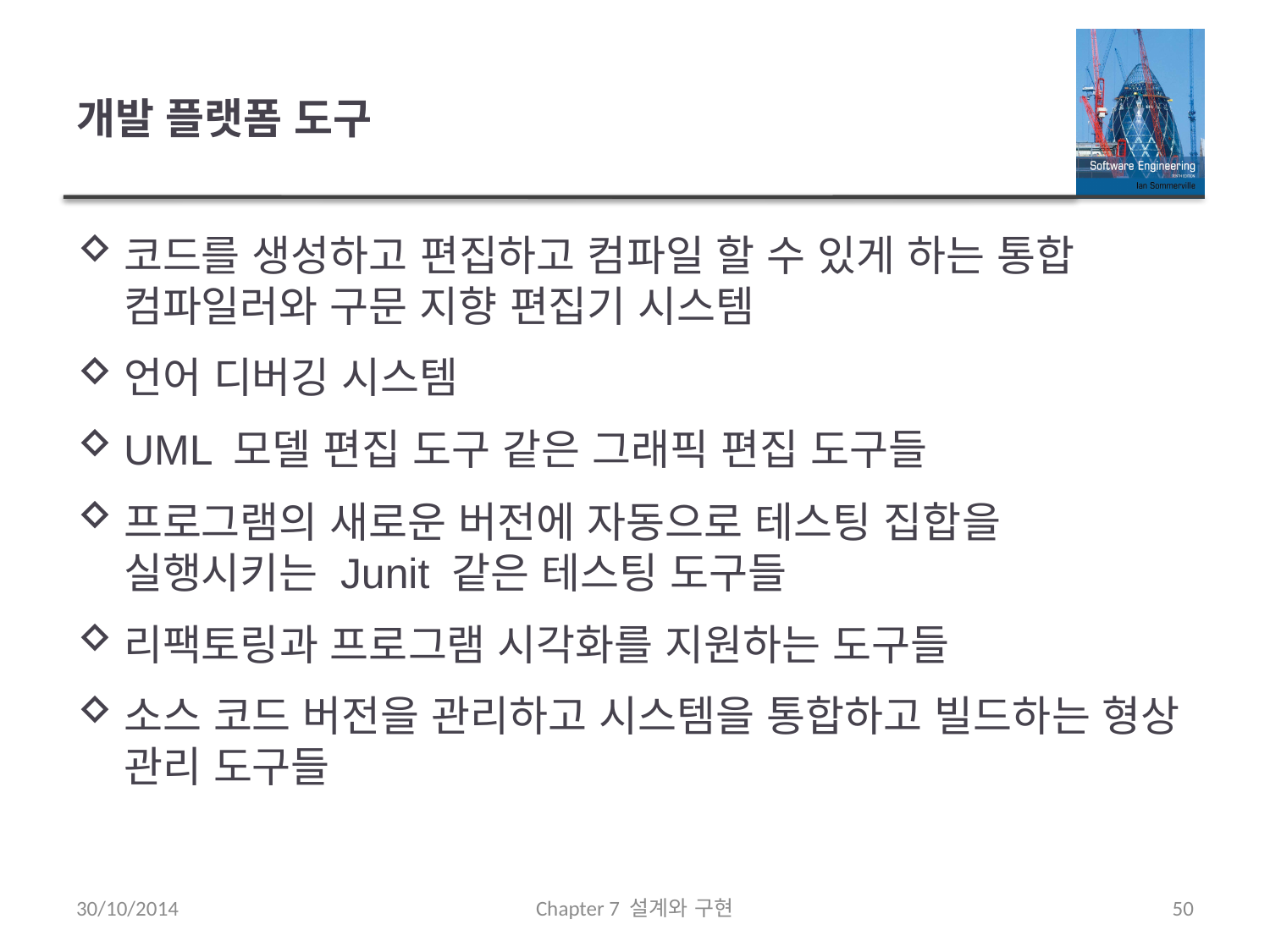

# 개발 플랫폼 도구
코드를 생성하고 편집하고 컴파일 할 수 있게 하는 통합 컴파일러와 구문 지향 편집기 시스템
언어 디버깅 시스템
UML 모델 편집 도구 같은 그래픽 편집 도구들
프로그램의 새로운 버전에 자동으로 테스팅 집합을 실행시키는 Junit 같은 테스팅 도구들
리팩토링과 프로그램 시각화를 지원하는 도구들
소스 코드 버전을 관리하고 시스템을 통합하고 빌드하는 형상 관리 도구들

30/10/2014
Chapter 7 설계와 구현
50